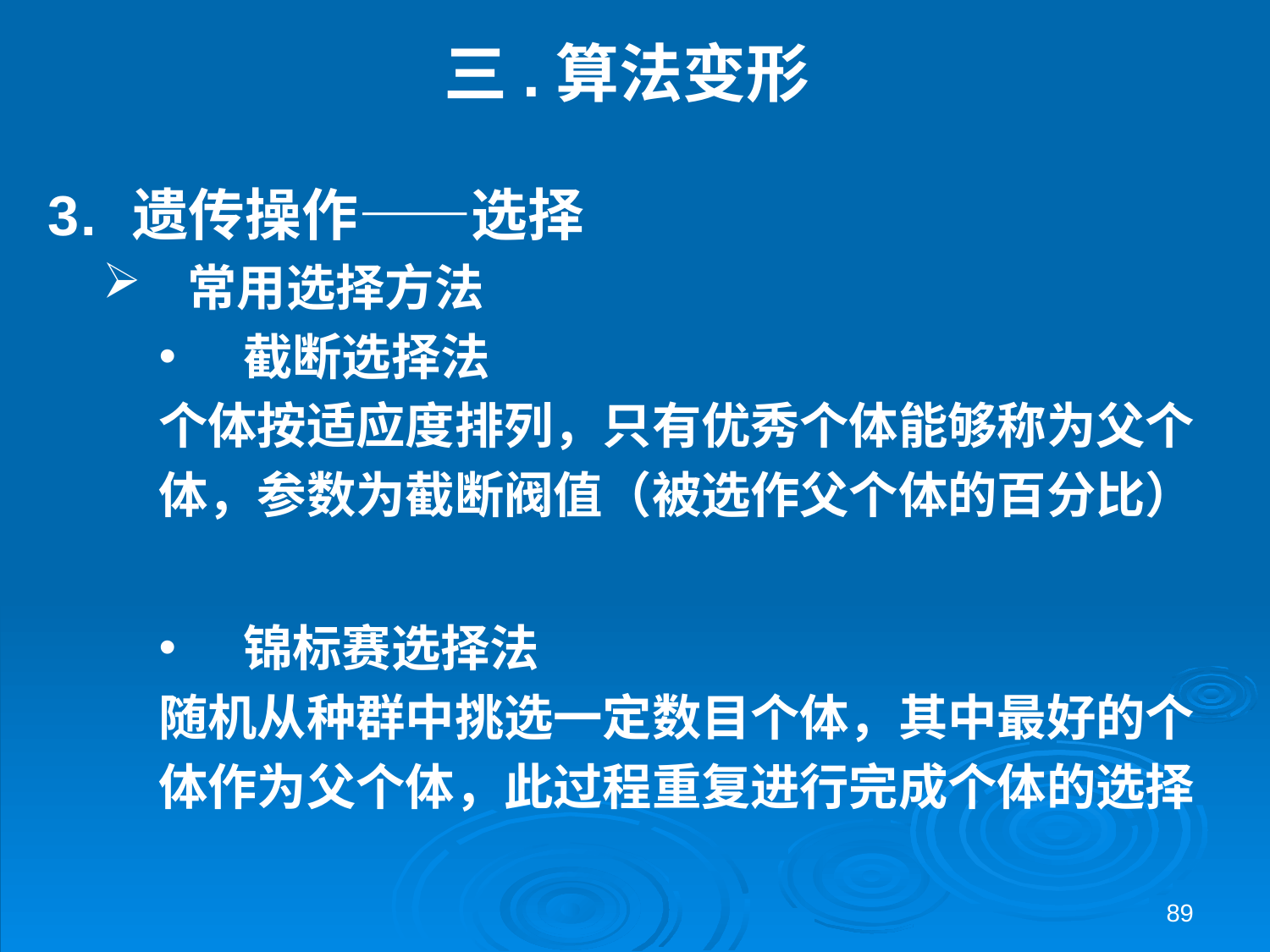

# 三.算法变形
遗传操作——选择
常用选择方法
截断选择法
个体按适应度排列，只有优秀个体能够称为父个
体，参数为截断阀值（被选作父个体的百分比）

锦标赛选择法
随机从种群中挑选一定数目个体，其中最好的个
体作为父个体，此过程重复进行完成个体的选择
89